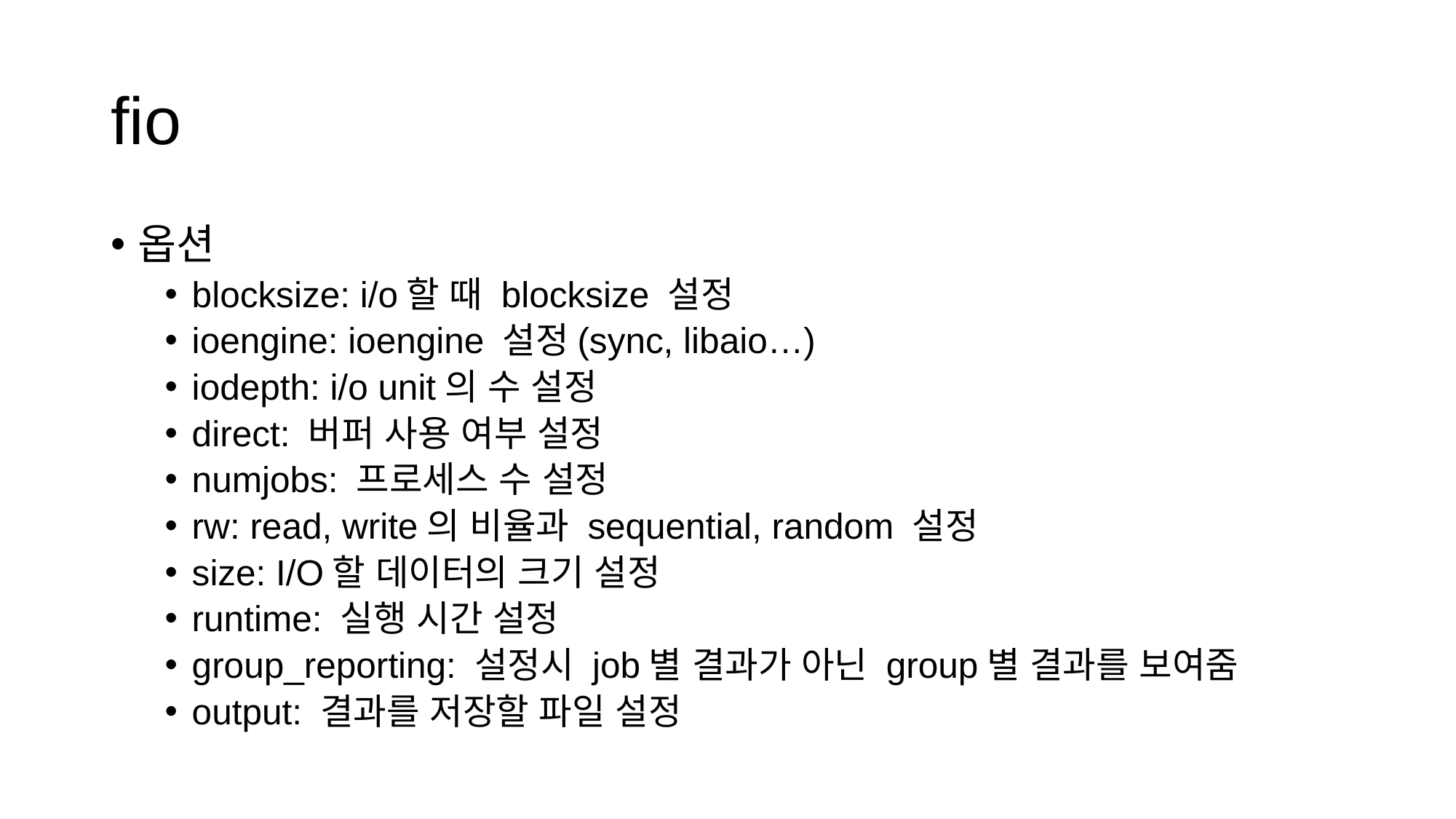

# fio
옵션
blocksize: i/o할 때 blocksize 설정
ioengine: ioengine 설정(sync, libaio…)
iodepth: i/o unit의 수 설정
direct: 버퍼 사용 여부 설정
numjobs: 프로세스 수 설정
rw: read, write의 비율과 sequential, random 설정
size: I/O할 데이터의 크기 설정
runtime: 실행 시간 설정
group_reporting: 설정시 job별 결과가 아닌 group별 결과를 보여줌
output: 결과를 저장할 파일 설정